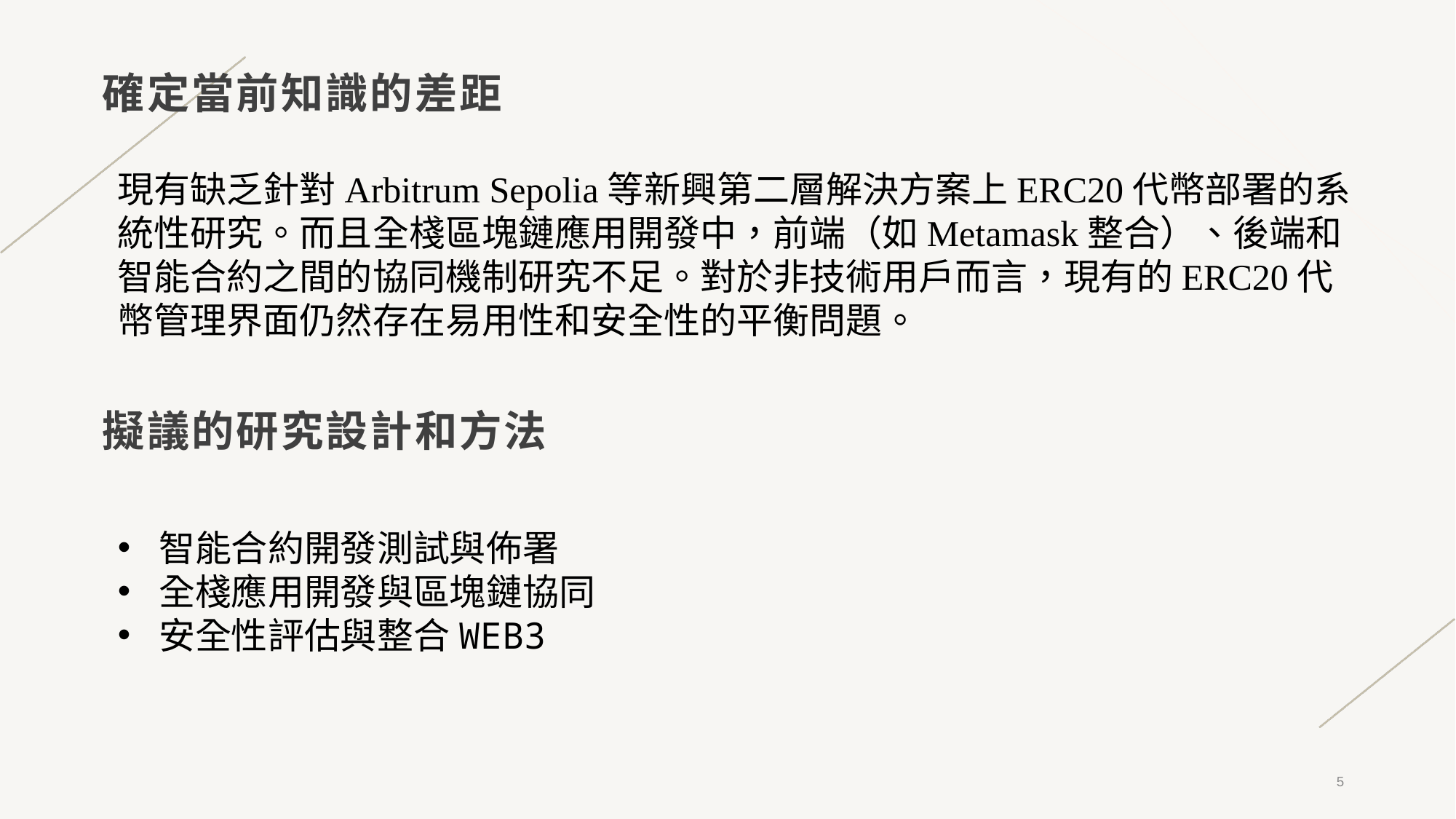

# 確定當前知識的差距
現有缺乏針對Arbitrum Sepolia等新興第二層解決方案上ERC20代幣部署的系統性研究。而且全棧區塊鏈應用開發中，前端（如Metamask整合）、後端和智能合約之間的協同機制研究不足。對於非技術用戶而言，現有的ERC20代幣管理界面仍然存在易用性和安全性的平衡問題。
擬議的研究設計和方法
智能合約開發測試與佈署
全棧應用開發與區塊鏈協同
安全性評估與整合WEB3
5